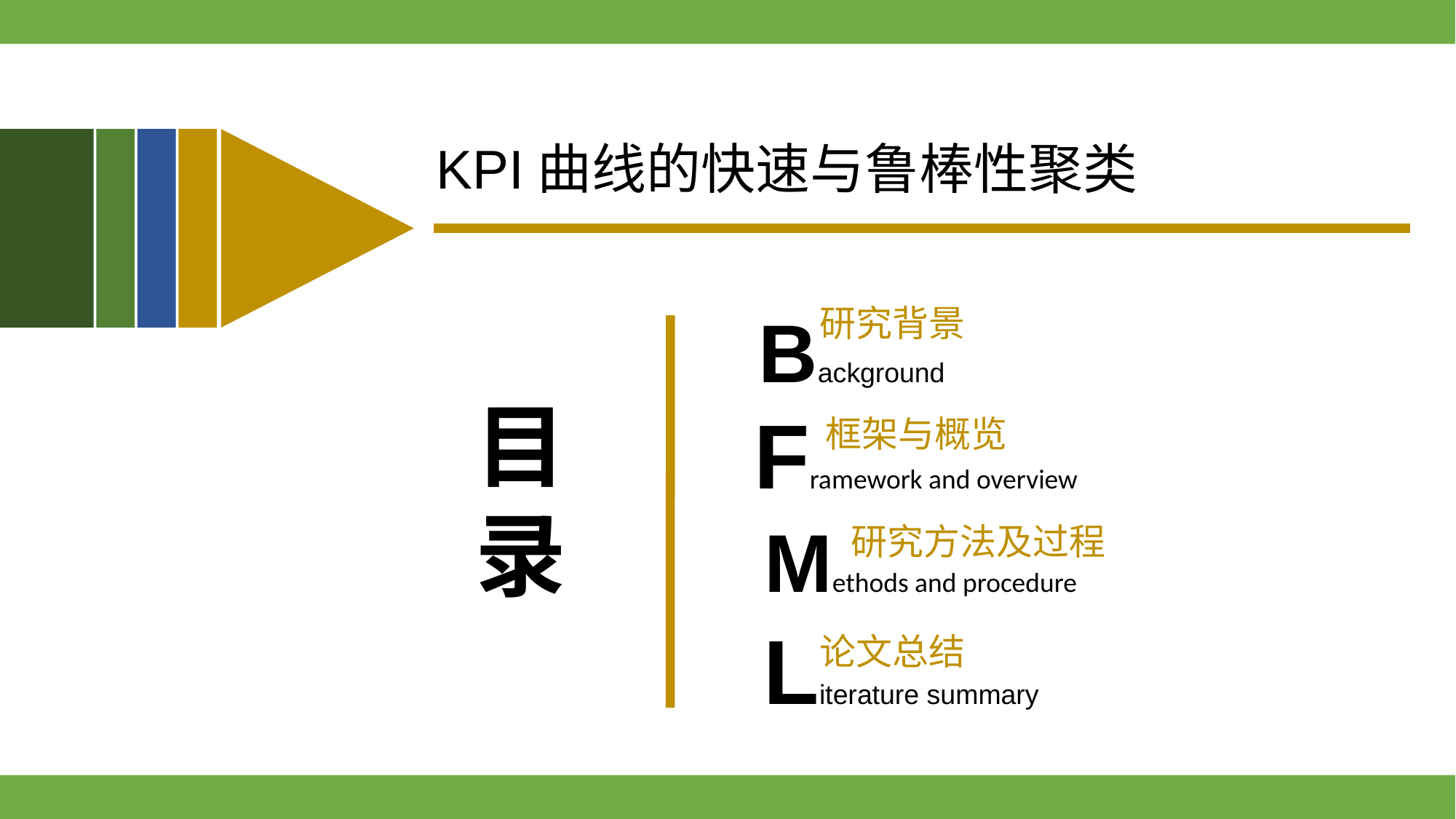

KPI曲线的快速与鲁棒性聚类

研究背景
Background
目
录
Framework and overview
框架与概览
Methods and procedure
研究方法及过程
Literature summary
论文总结